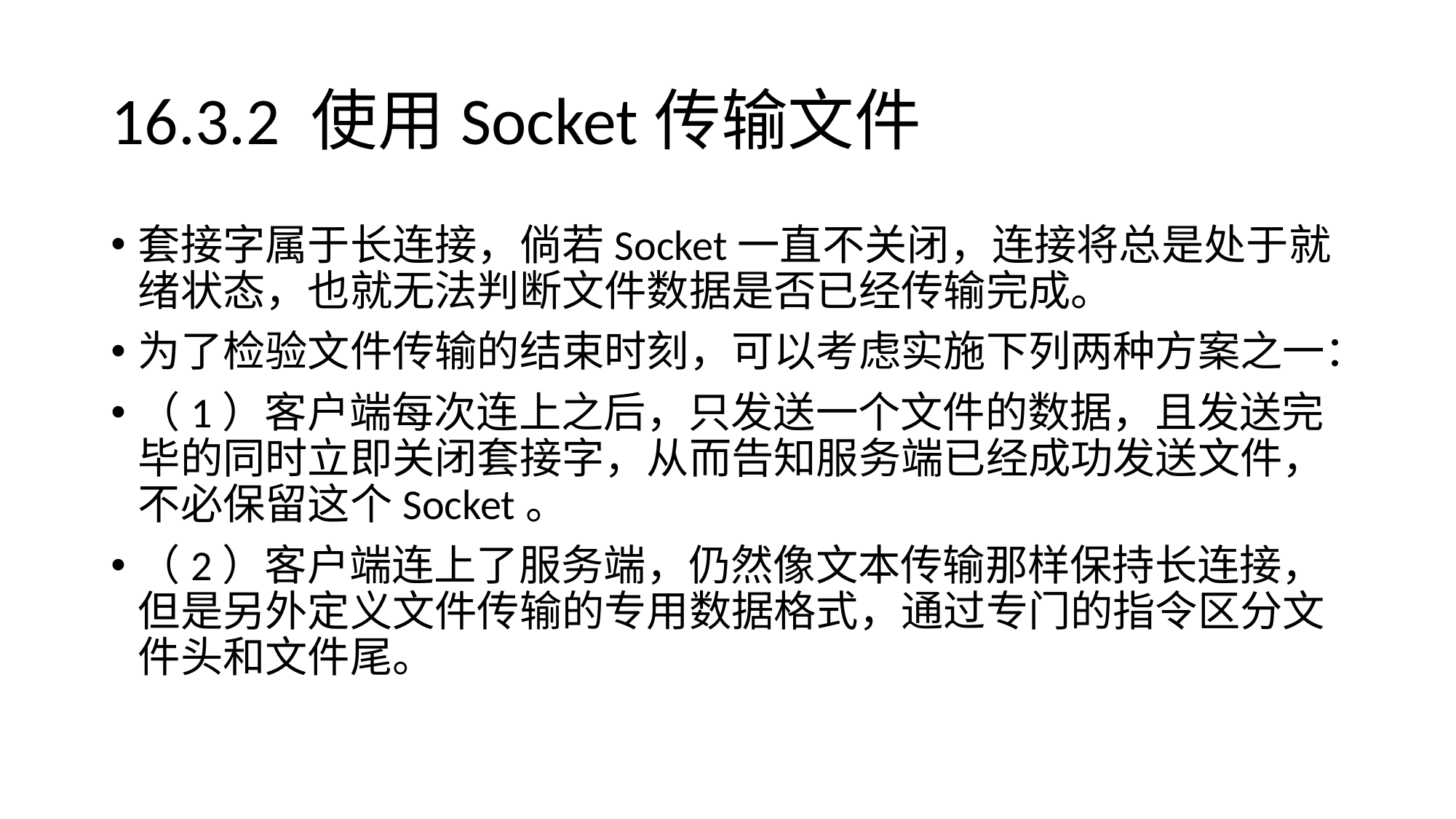

# 16.3.2 使用Socket传输文件
套接字属于长连接，倘若Socket一直不关闭，连接将总是处于就绪状态，也就无法判断文件数据是否已经传输完成。
为了检验文件传输的结束时刻，可以考虑实施下列两种方案之一：
（1）客户端每次连上之后，只发送一个文件的数据，且发送完毕的同时立即关闭套接字，从而告知服务端已经成功发送文件，不必保留这个Socket。
（2）客户端连上了服务端，仍然像文本传输那样保持长连接，但是另外定义文件传输的专用数据格式，通过专门的指令区分文件头和文件尾。